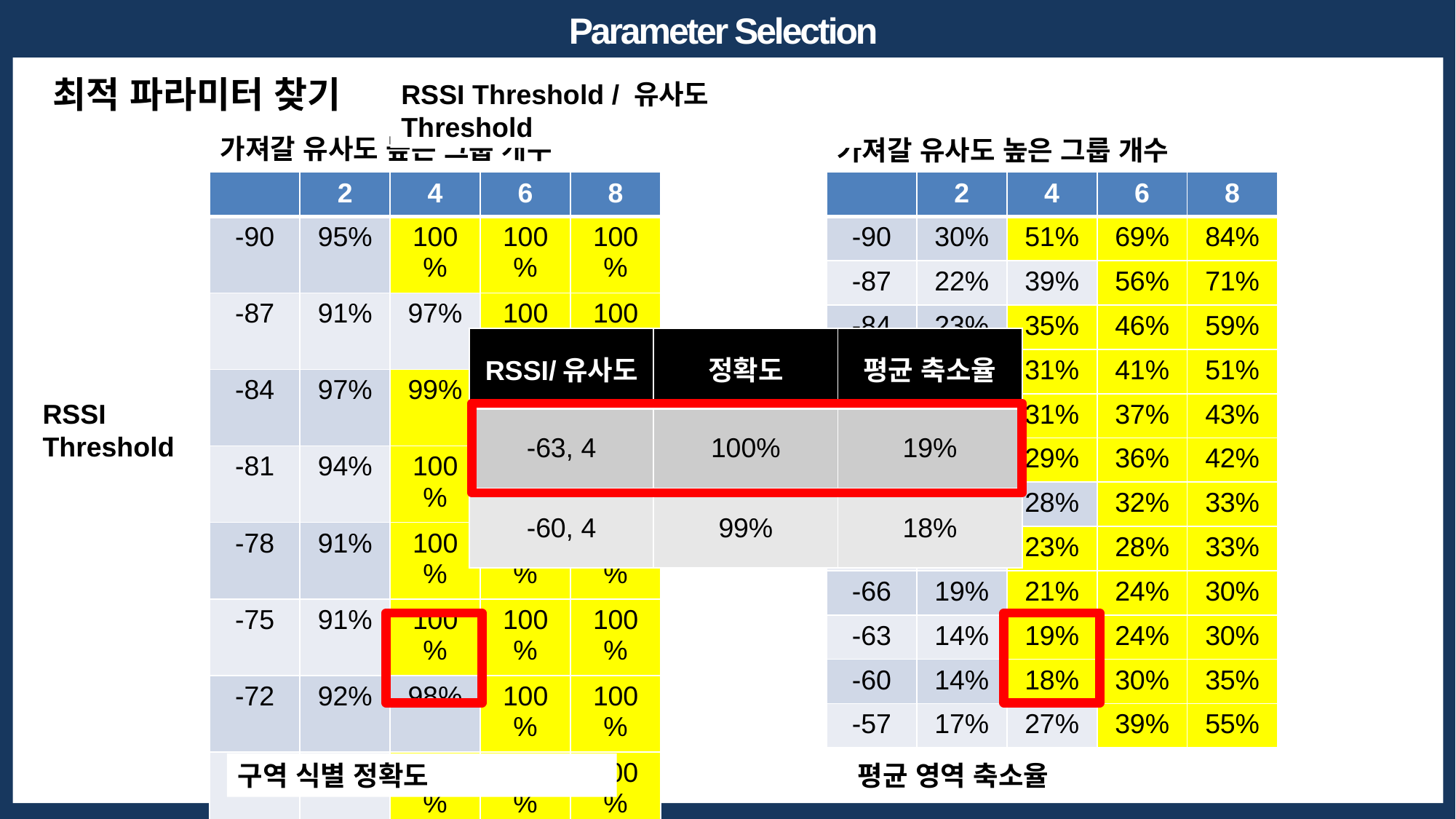

Parameter Selection

최적 파라미터 찾기
RSSI Threshold / 유사도 Threshold
가져갈 유사도 높은 그룹 개수
가져갈 유사도 높은 그룹 개수
|  | 2 | 4 | 6 | 8 |
| --- | --- | --- | --- | --- |
| -90 | 95% | 100% | 100% | 100% |
| -87 | 91% | 97% | 100% | 100% |
| -84 | 97% | 99% | 100% | 100% |
| -81 | 94% | 100% | 100% | 100% |
| -78 | 91% | 100% | 100% | 100% |
| -75 | 91% | 100% | 100% | 100% |
| -72 | 92% | 98% | 100% | 100% |
| -69 | 98% | 100% | 100% | 100% |
| -66 | 95% | 100% | 100% | 100% |
| -63 | 89% | 100% | 100% | 100% |
| -60 | 91% | 99% | 100% | 100% |
| -57 | 91% | 97% | 99% | 100% |
|  | 2 | 4 | 6 | 8 |
| --- | --- | --- | --- | --- |
| -90 | 30% | 51% | 69% | 84% |
| -87 | 22% | 39% | 56% | 71% |
| -84 | 23% | 35% | 46% | 59% |
| -81 | 21% | 31% | 41% | 51% |
| -78 | 23% | 31% | 37% | 43% |
| -75 | 23% | 29% | 36% | 42% |
| -72 | 21% | 28% | 32% | 33% |
| -69 | 18% | 23% | 28% | 33% |
| -66 | 19% | 21% | 24% | 30% |
| -63 | 14% | 19% | 24% | 30% |
| -60 | 14% | 18% | 30% | 35% |
| -57 | 17% | 27% | 39% | 55% |
| RSSI/유사도 | 정확도 | 평균 축소율 |
| --- | --- | --- |
| -63, 4 | 100% | 19% |
| -60, 4 | 99% | 18% |
RSSI
Threshold
RSSI
Threshold

구역 식별 정확도
평균 영역 축소율